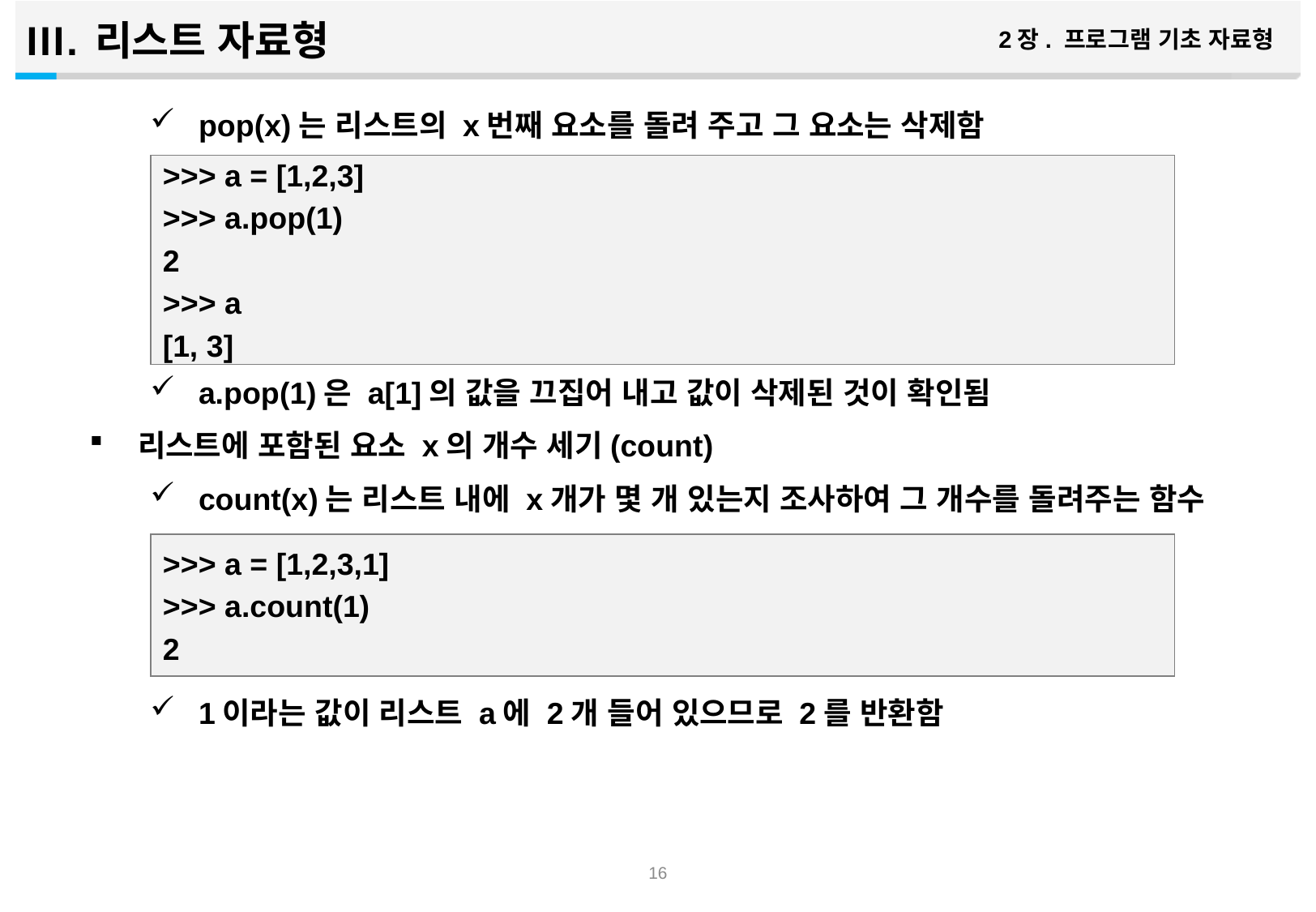

리스트 자료형
2장. 프로그램 기초 자료형
pop(x)는 리스트의 x번째 요소를 돌려 주고 그 요소는 삭제함

a.pop(1)은 a[1]의 값을 끄집어 내고 값이 삭제된 것이 확인됨
리스트에 포함된 요소 x의 개수 세기(count)
count(x)는 리스트 내에 x개가 몇 개 있는지 조사하여 그 개수를 돌려주는 함수

1이라는 값이 리스트 a에 2개 들어 있으므로 2를 반환함
>>> a = [1,2,3]
>>> a.pop(1)
2
>>> a
[1, 3]
>>> a = [1,2,3,1]
>>> a.count(1)
2
16